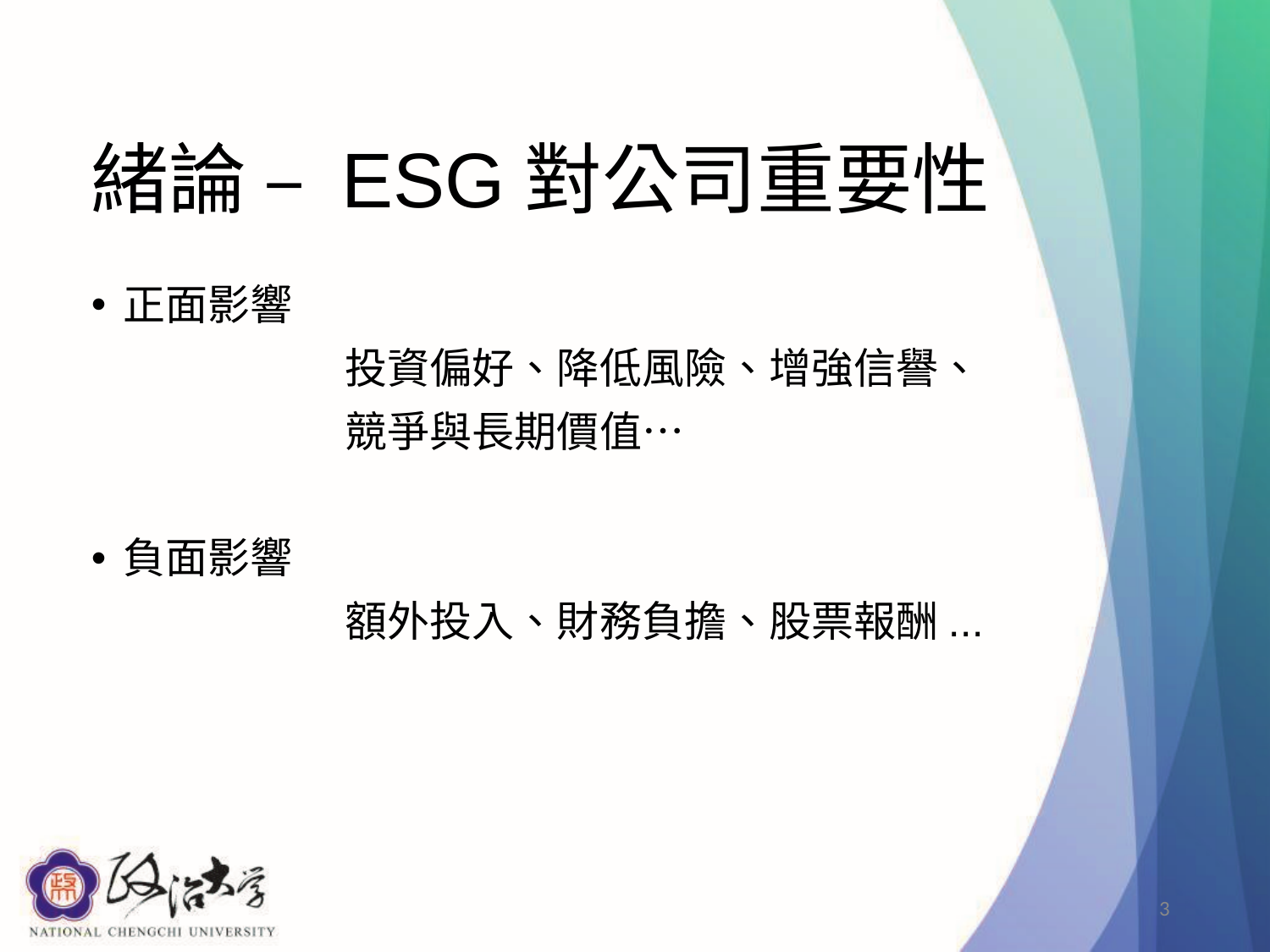

# 緒論 – ESG對公司重要性
正面影響
		投資偏好、降低風險、增強信譽、
		競爭與長期價值…

負面影響
		額外投入、財務負擔、股票報酬...
3